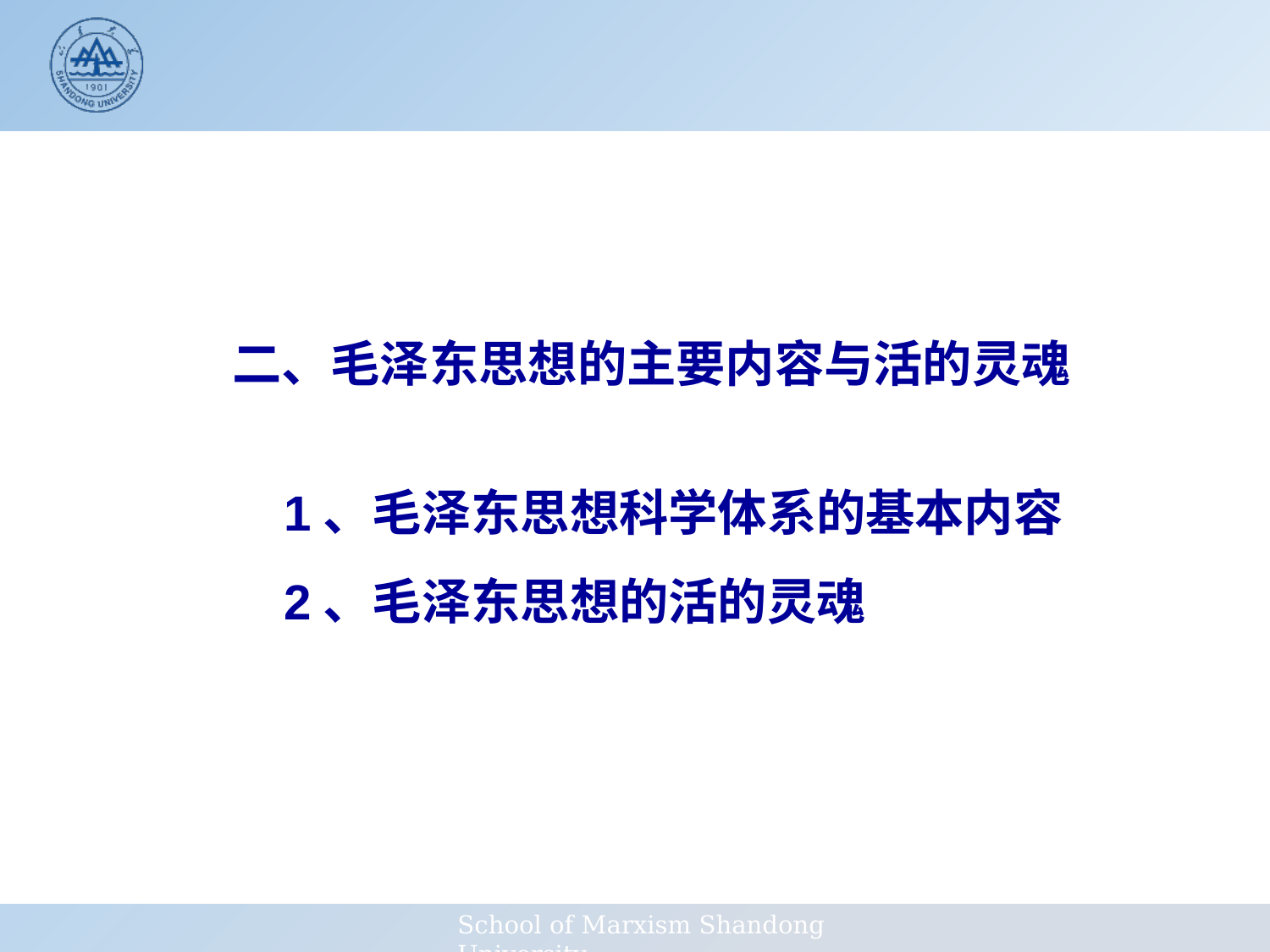

二、毛泽东思想的主要内容与活的灵魂
1、毛泽东思想科学体系的基本内容
2、毛泽东思想的活的灵魂